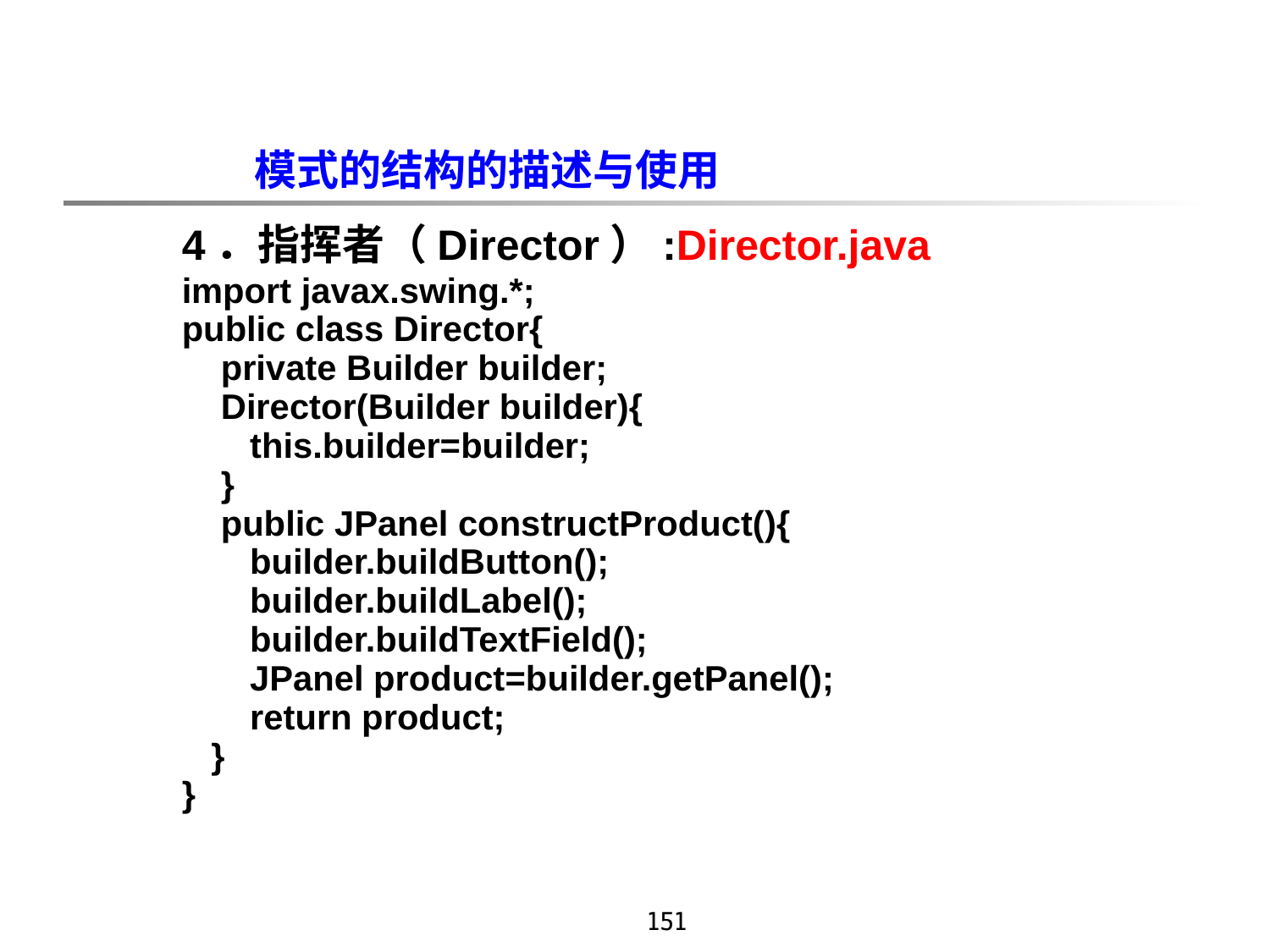

模式的结构的描述与使用

4．指挥者（Director）:Director.java
import javax.swing.*;
public class Director{
    private Builder builder;
    Director(Builder builder){
       this.builder=builder;
    }
    public JPanel constructProduct(){
       builder.buildButton();
       builder.buildLabel();
       builder.buildTextField();
       JPanel product=builder.getPanel();
       return product;
   }
}

151